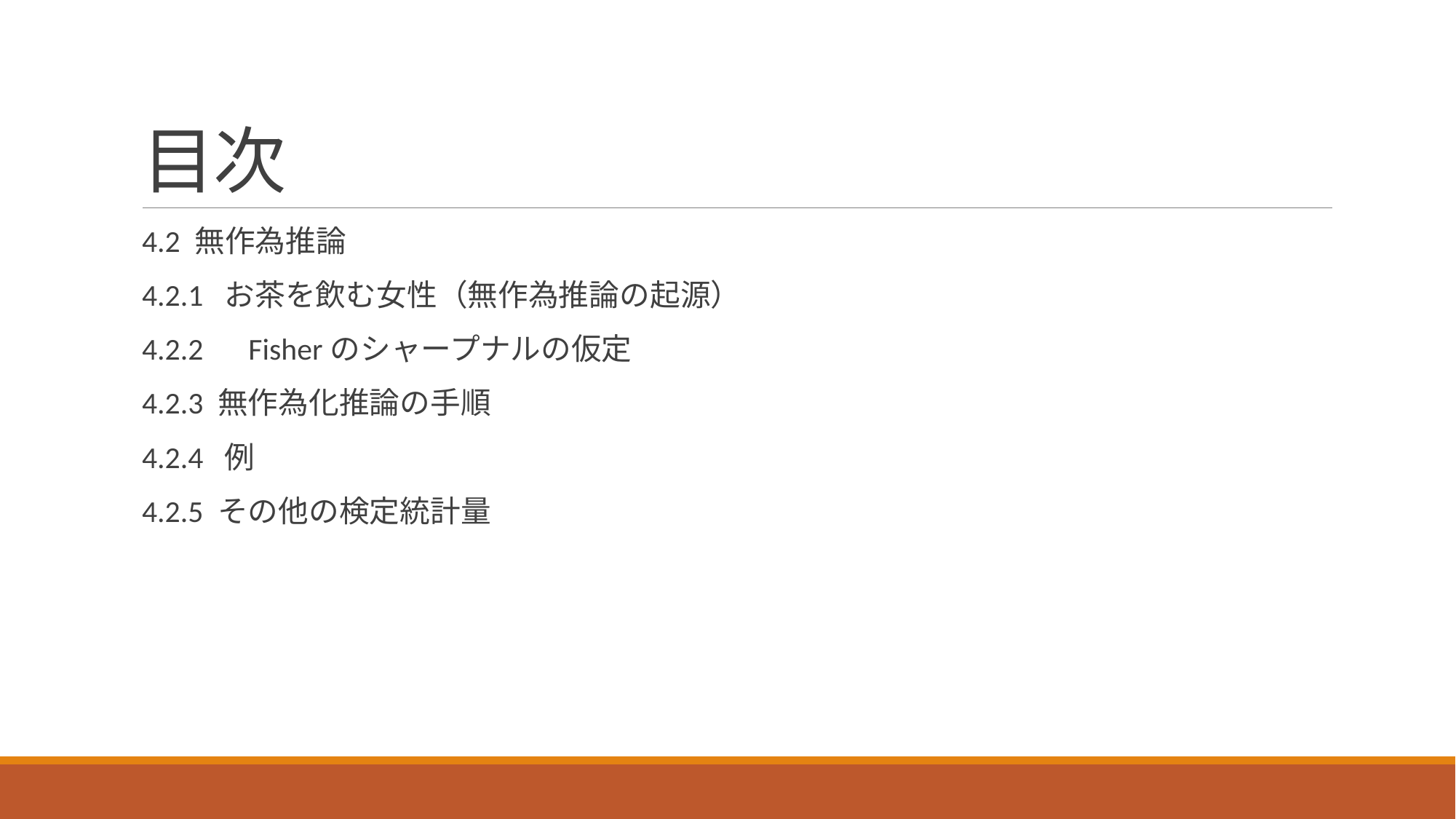

# 目次
4.2 無作為推論
4.2.1  お茶を飲む女性（無作為推論の起源）
4.2.2　Fisherのシャープナルの仮定
4.2.3 無作為化推論の手順
4.2.4  例
4.2.5 その他の検定統計量